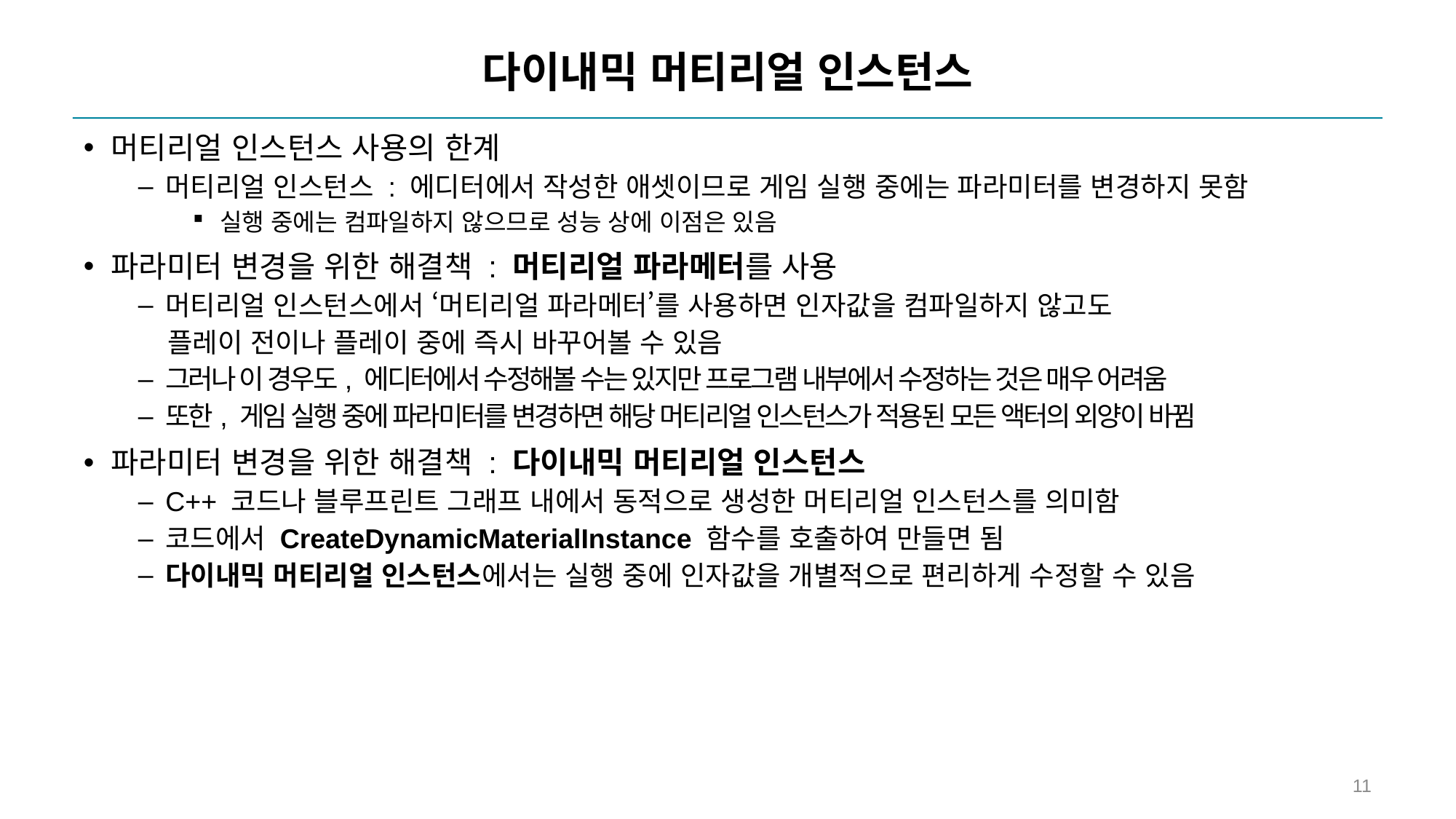

# 다이내믹 머티리얼 인스턴스
머티리얼 인스턴스 사용의 한계
머티리얼 인스턴스 : 에디터에서 작성한 애셋이므로 게임 실행 중에는 파라미터를 변경하지 못함
실행 중에는 컴파일하지 않으므로 성능 상에 이점은 있음
파라미터 변경을 위한 해결책 : 머티리얼 파라메터를 사용
머티리얼 인스턴스에서 ‘머티리얼 파라메터’를 사용하면 인자값을 컴파일하지 않고도
   플레이 전이나 플레이 중에 즉시 바꾸어볼 수 있음
그러나 이 경우도, 에디터에서 수정해볼 수는 있지만 프로그램 내부에서 수정하는 것은 매우 어려움
또한, 게임 실행 중에 파라미터를 변경하면 해당 머티리얼 인스턴스가 적용된 모든 액터의 외양이 바뀜
파라미터 변경을 위한 해결책 : 다이내믹 머티리얼 인스턴스
C++ 코드나 블루프린트 그래프 내에서 동적으로 생성한 머티리얼 인스턴스를 의미함
코드에서 CreateDynamicMaterialInstance 함수를 호출하여 만들면 됨
다이내믹 머티리얼 인스턴스에서는 실행 중에 인자값을 개별적으로 편리하게 수정할 수 있음

11